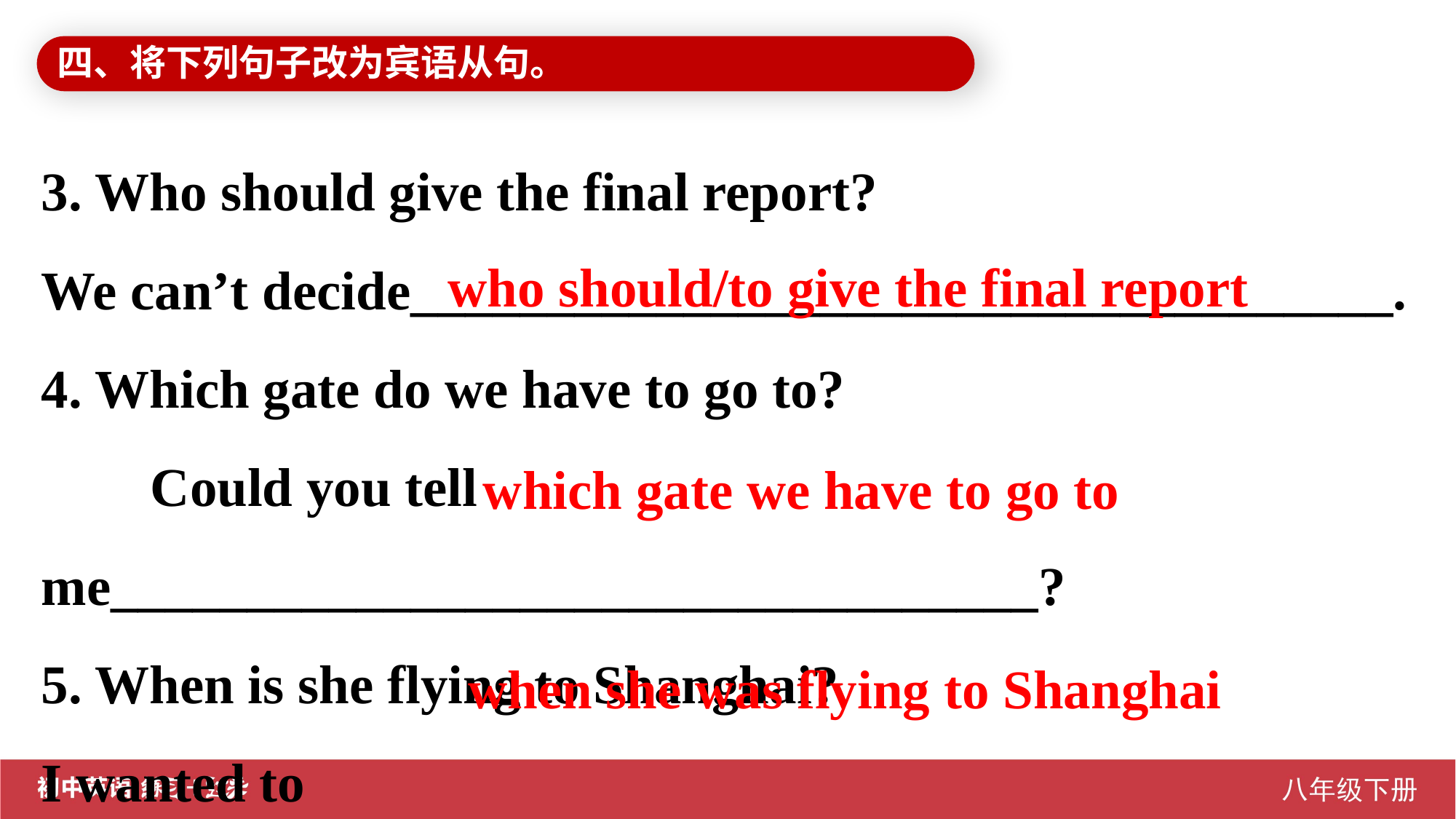

四、将下列句子改为宾语从句。

3. Who should give the final report?                                        We can’t decide____________________________________.
4. Which gate do we have to go to?                                                  Could you tell me__________________________________?
5. When is she flying to Shanghai?
I wanted to know_________________________________．
who should/to give the final report
which gate we have to go to
when she was flying to Shanghai